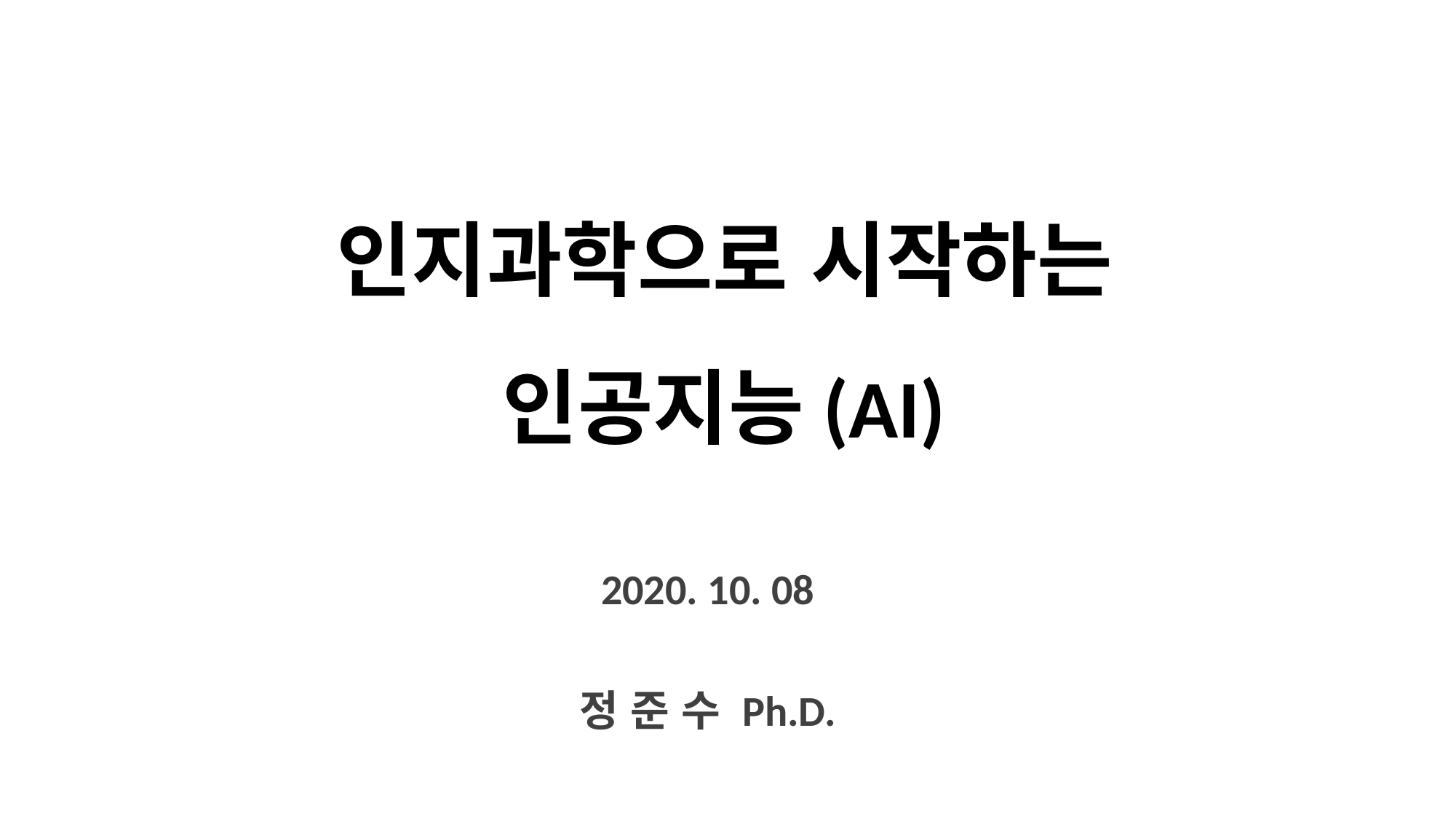

# 인지과학으로 시작하는 인공지능(AI)

2020. 10. 08

정 준 수 Ph.D.